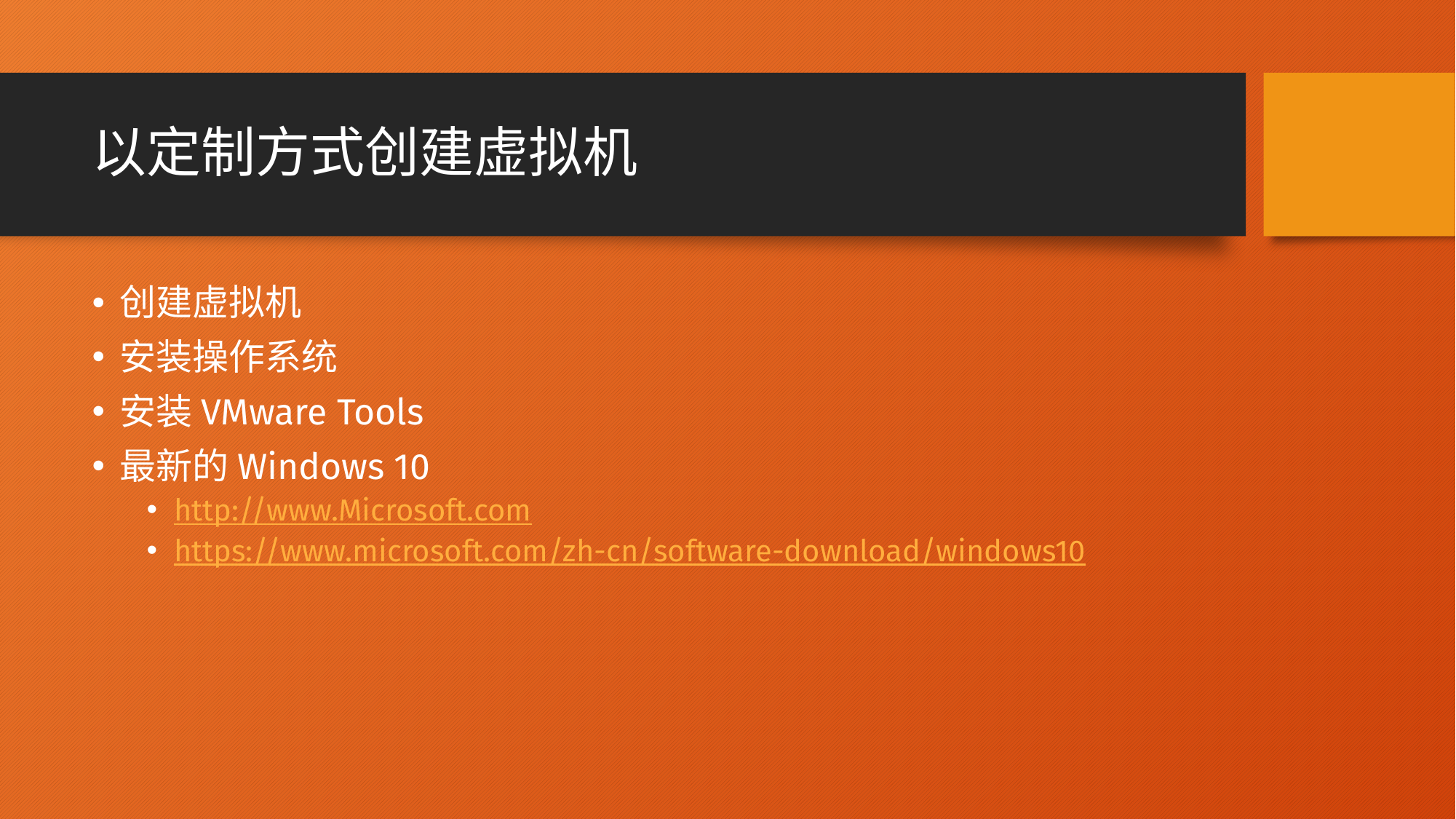

# 以定制方式创建虚拟机
创建虚拟机
安装操作系统
安装VMware Tools
最新的Windows 10
http://www.Microsoft.com
https://www.microsoft.com/zh-cn/software-download/windows10